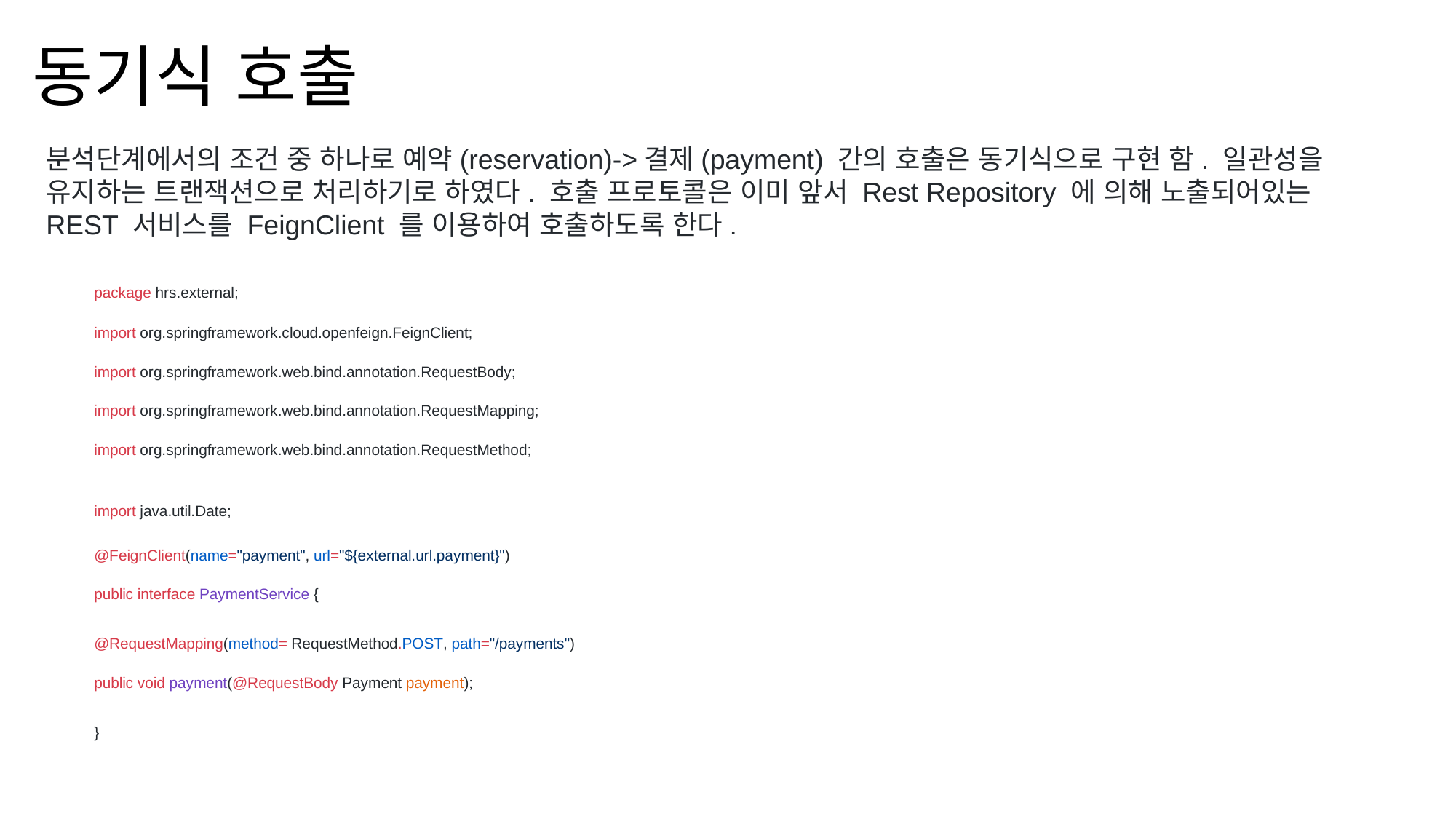

# 동기식 호출
분석단계에서의 조건 중 하나로 예약(reservation)->결제(payment) 간의 호출은 동기식으로 구현 함. 일관성을 유지하는 트랜잭션으로 처리하기로 하였다. 호출 프로토콜은 이미 앞서 Rest Repository 에 의해 노출되어있는 REST 서비스를 FeignClient 를 이용하여 호출하도록 한다.
| package hrs.external; |
| --- |
| import org.springframework.cloud.openfeign.FeignClient; |
| import org.springframework.web.bind.annotation.RequestBody; |
| import org.springframework.web.bind.annotation.RequestMapping; |
| import org.springframework.web.bind.annotation.RequestMethod; |
|  |
| import java.util.Date; |
|  |
| @FeignClient(name="payment", url="${external.url.payment}") |
| public interface PaymentService { |
|  |
| @RequestMapping(method= RequestMethod.POST, path="/payments") |
| public void payment(@RequestBody Payment payment); |
|  |
| } |